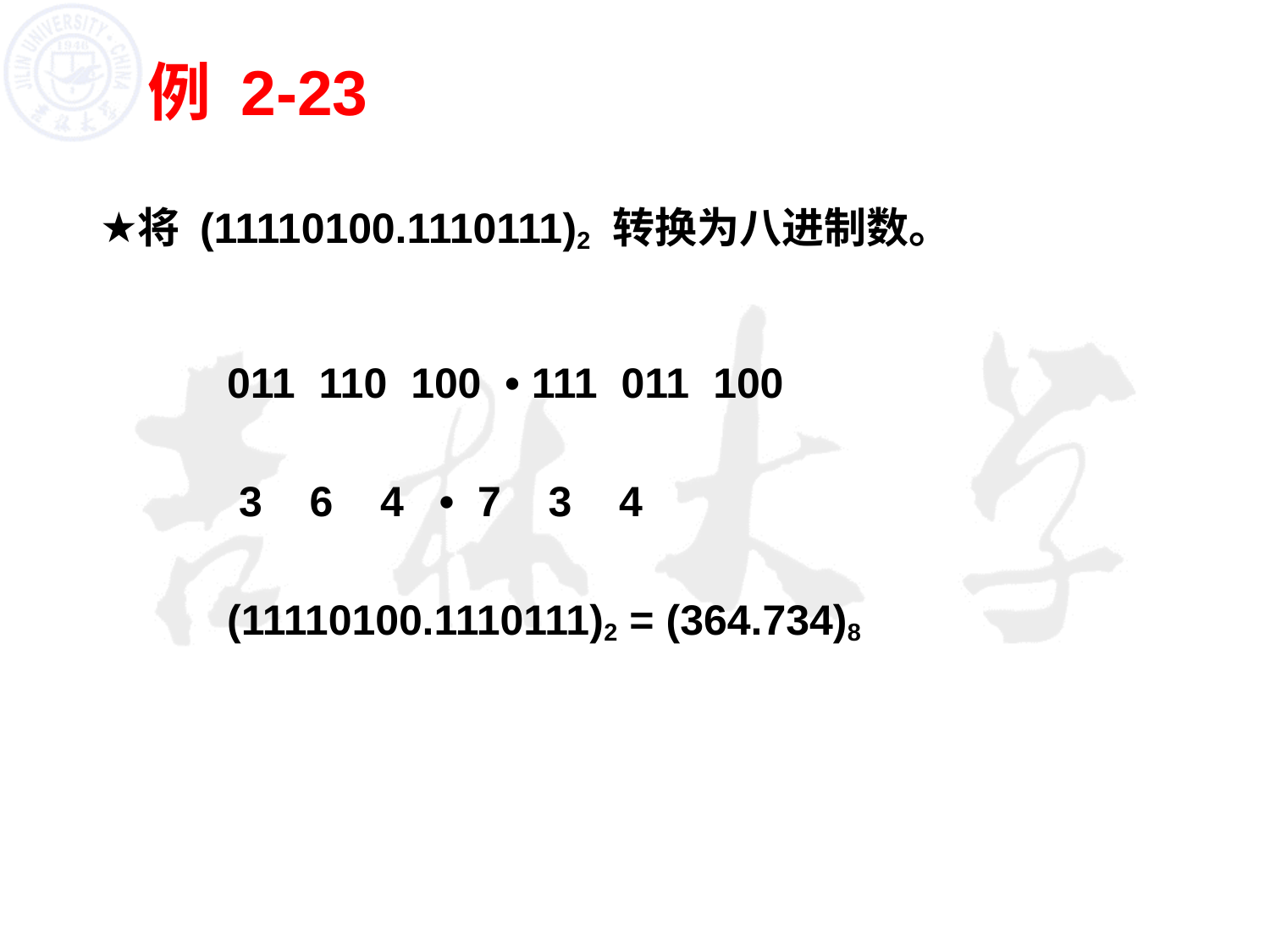

# 例 2-23
将 (11110100.1110111)2 转换为八进制数。

	011  110  100  • 111  011  100

	 3    6    4   •  7    3    4

	(11110100.1110111)2 = (364.734)8